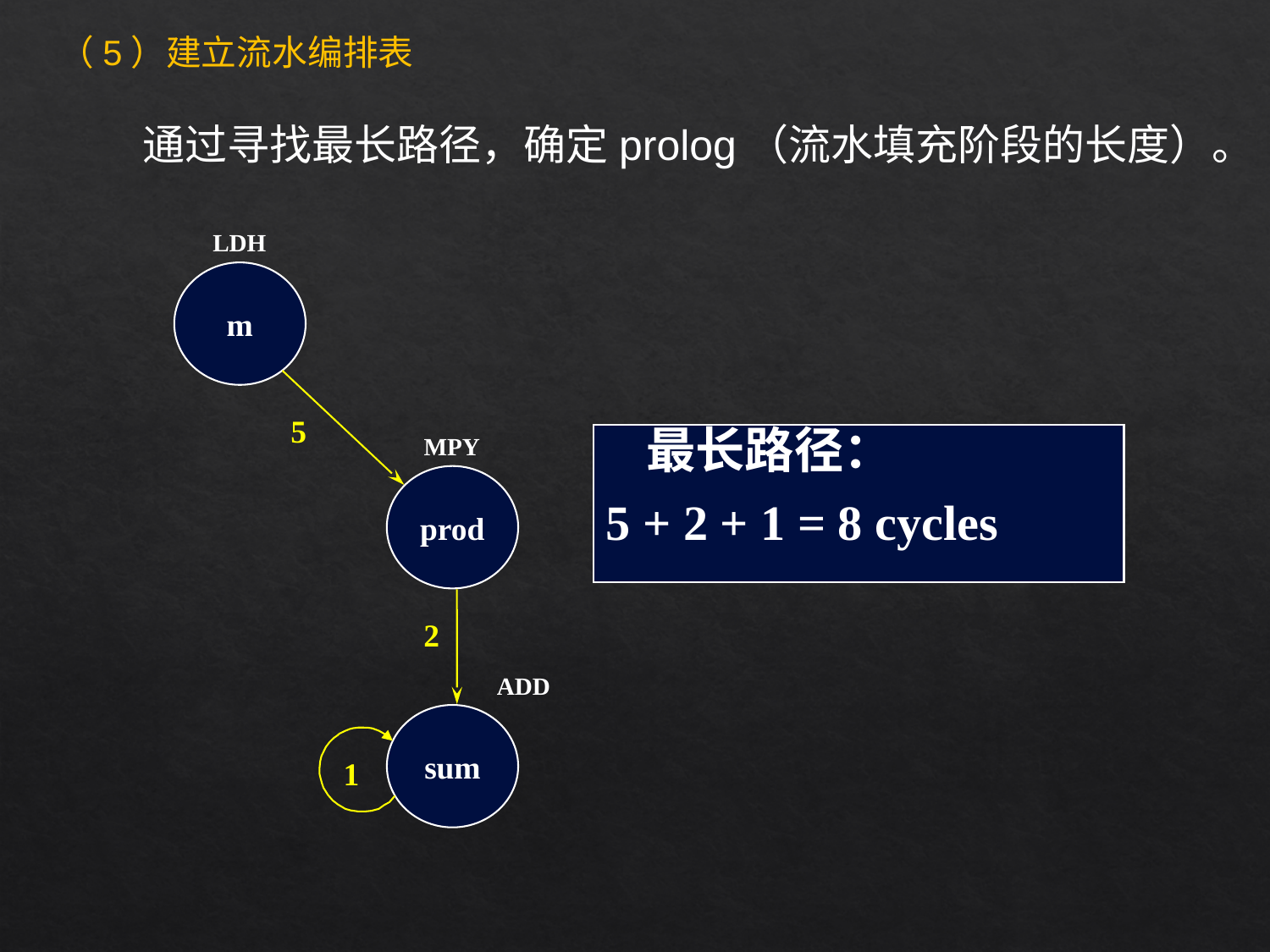

（5）建立流水编排表
通过寻找最长路径，确定prolog（流水填充阶段的长度）。
LDH
m

5
MPY
prod
	最长路径：
5 + 2 + 1 = 8 cycles

2
ADD
sum

1